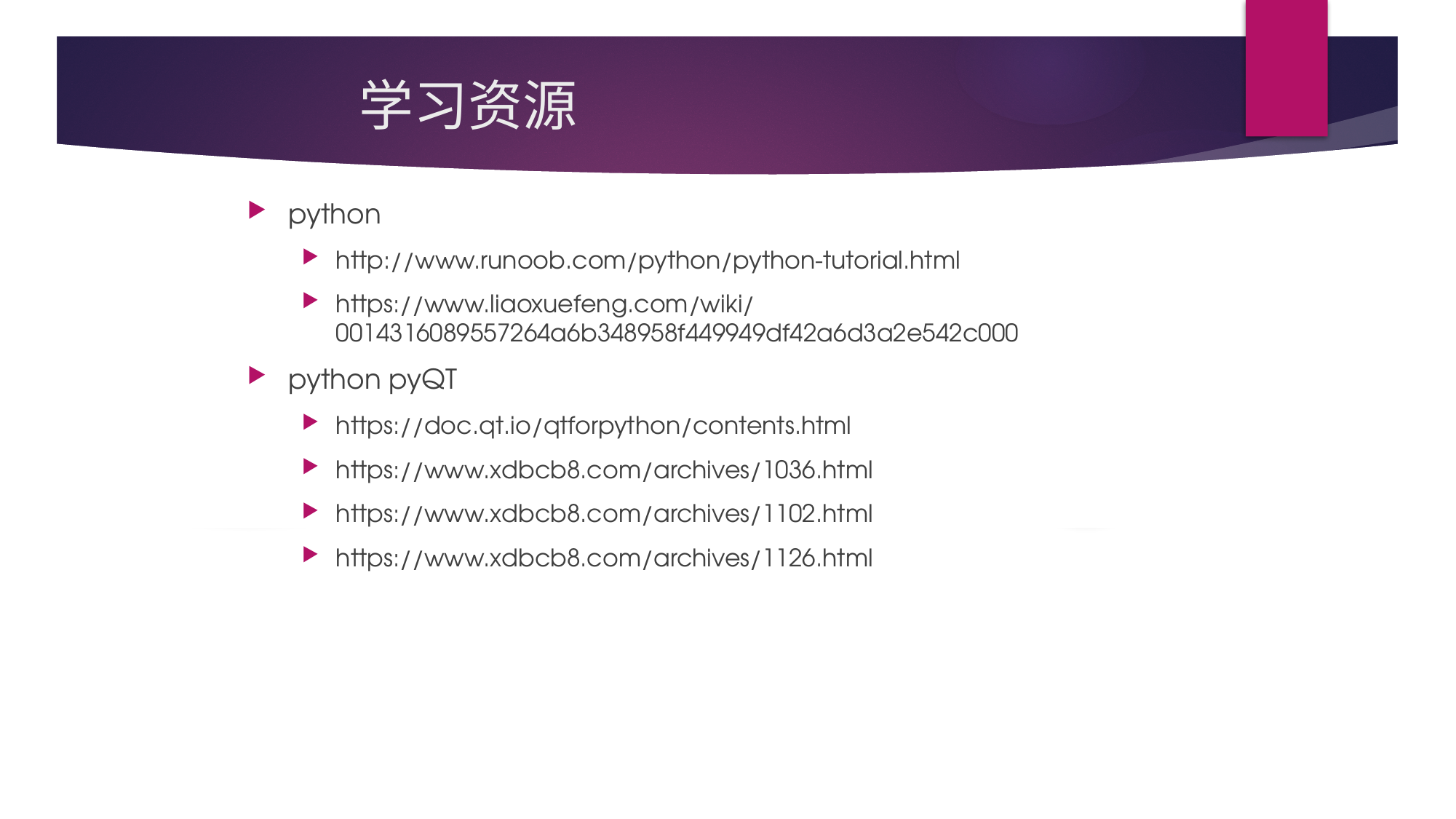

# 学习资源
python
http://www.runoob.com/python/python-tutorial.html
https://www.liaoxuefeng.com/wiki/0014316089557264a6b348958f449949df42a6d3a2e542c000
python pyQT
https://doc.qt.io/qtforpython/contents.html
https://www.xdbcb8.com/archives/1036.html
https://www.xdbcb8.com/archives/1102.html
https://www.xdbcb8.com/archives/1126.html